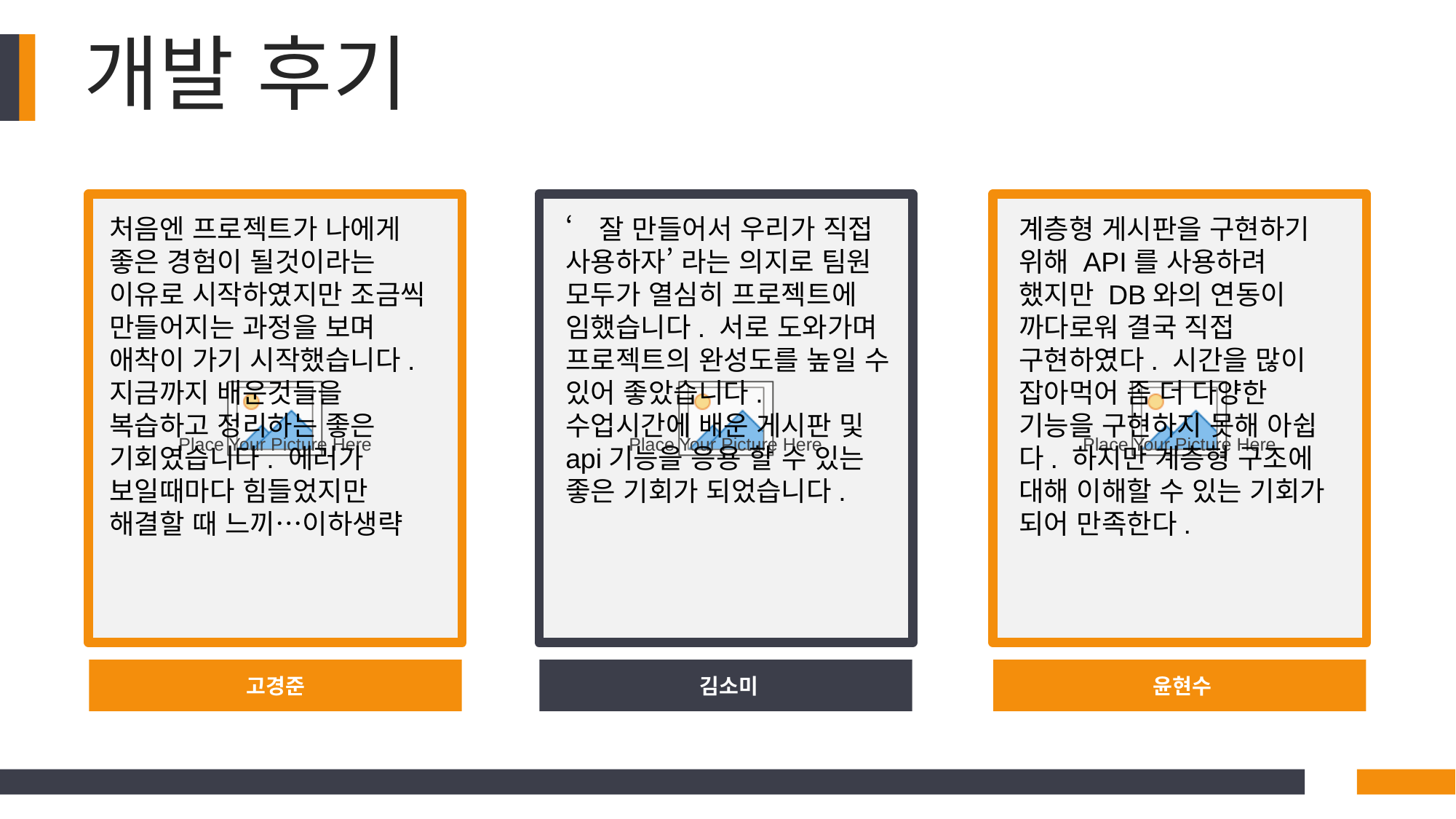

개발 후기

처음엔 프로젝트가 나에게 좋은 경험이 될것이라는 이유로 시작하였지만 조금씩 만들어지는 과정을 보며 애착이 가기 시작했습니다. 지금까지 배운것들을 복습하고 정리하는 좋은 기회였습니다. 에러가 보일때마다 힘들었지만 해결할 때 느끼…이하생략

‘잘 만들어서 우리가 직접 사용하자’ 라는 의지로 팀원 모두가 열심히 프로젝트에 임했습니다. 서로 도와가며 프로젝트의 완성도를 높일 수 있어 좋았습니다. 수업시간에 배운 게시판 및 api기능을 응용 할 수 있는 좋은 기회가 되었습니다.
계층형 게시판을 구현하기 위해 API를 사용하려 했지만 DB와의 연동이 까다로워 결국 직접 구현하였다. 시간을 많이 잡아먹어 좀 더 다양한 기능을 구현하지 못해 아쉽다. 하지만 계층형 구조에 대해 이해할 수 있는 기회가 되어 만족한다.
고경준
김소미
윤현수